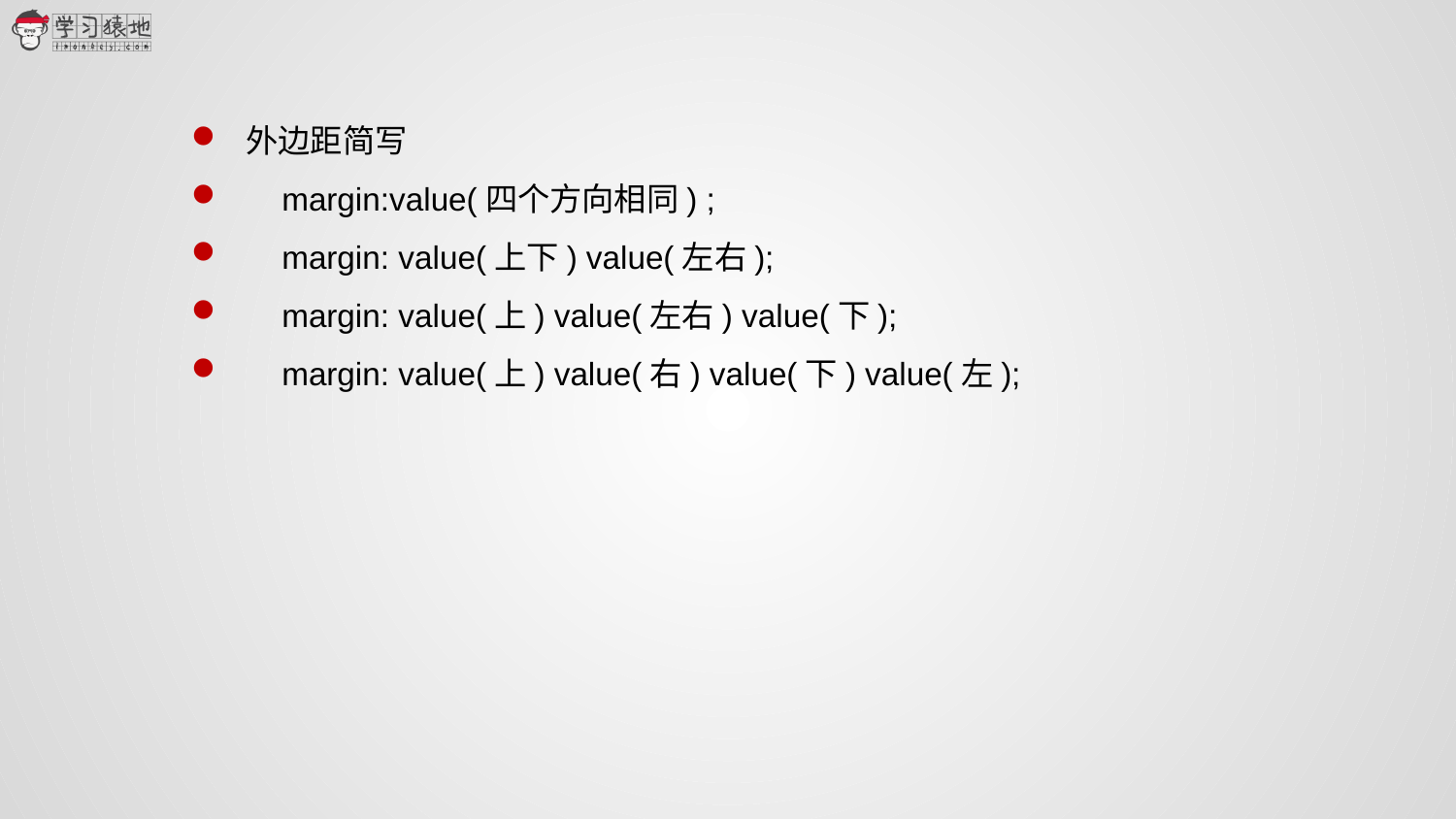

外边距简写
    margin:value(四个方向相同) ;
    margin: value(上下) value(左右);
    margin: value(上) value(左右) value(下);
    margin: value(上) value(右) value(下) value(左);